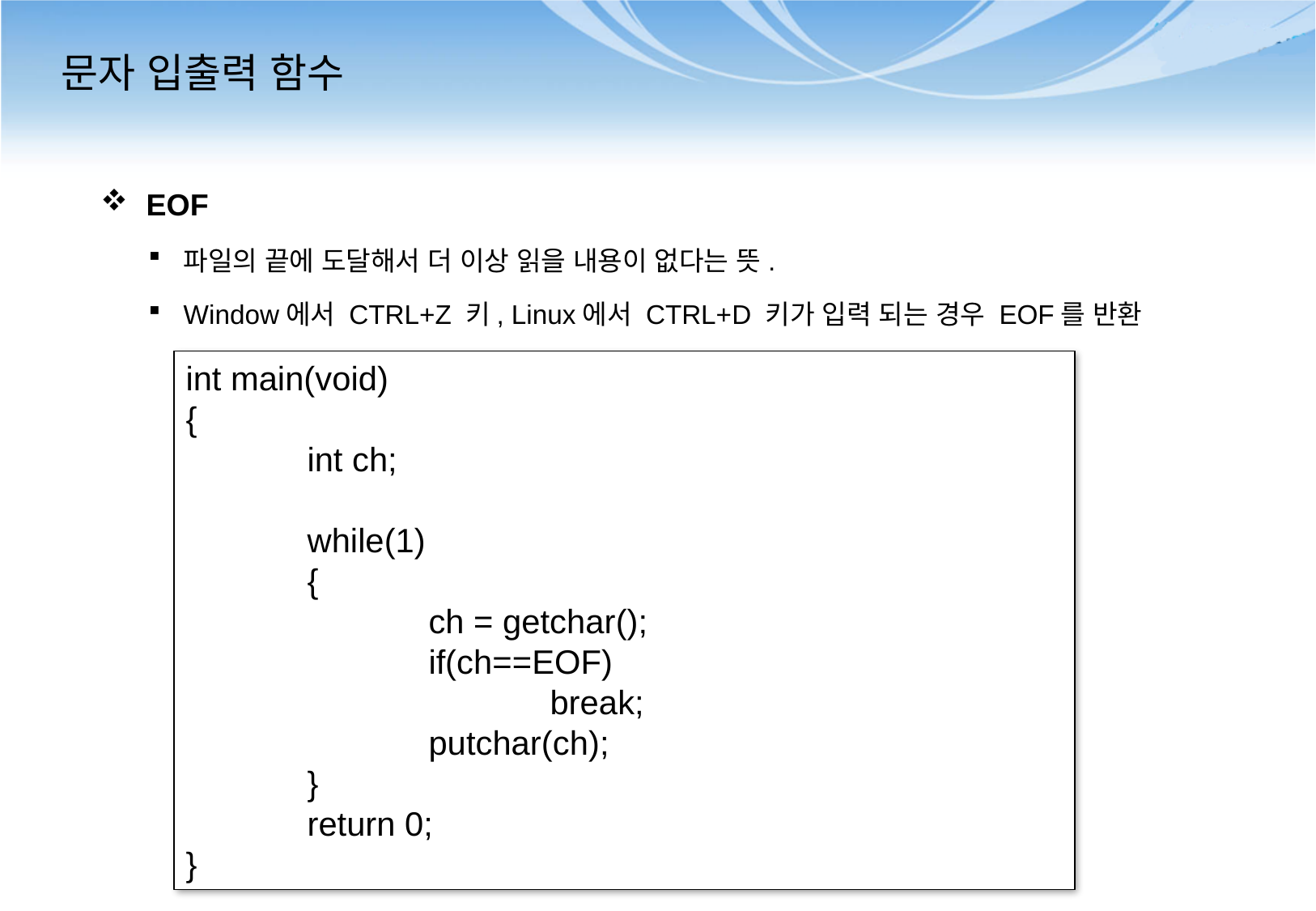

# 문자 입출력 함수
EOF
파일의 끝에 도달해서 더 이상 읽을 내용이 없다는 뜻.
Window에서 CTRL+Z 키, Linux에서 CTRL+D 키가 입력 되는 경우 EOF를 반환

int main(void)
{
	int ch;

	while(1)
	{
		ch = getchar();
		if(ch==EOF)
			break;
		putchar(ch);
	}
	return 0;
}